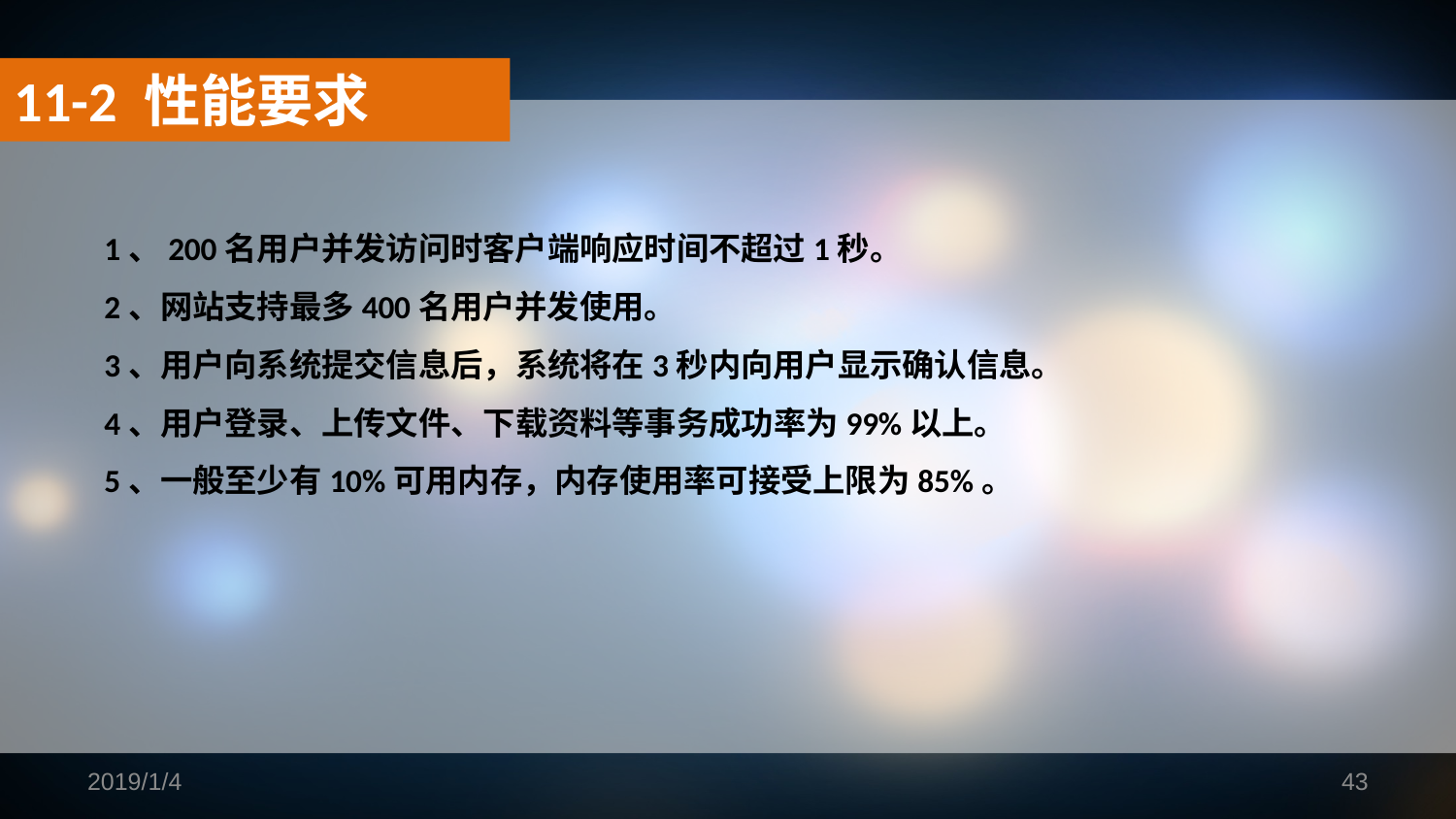

11-2 性能要求

1、200名用户并发访问时客户端响应时间不超过1秒。
2、网站支持最多400名用户并发使用。
3、用户向系统提交信息后，系统将在3秒内向用户显示确认信息。
4、用户登录、上传文件、下载资料等事务成功率为99%以上。
5、一般至少有10%可用内存，内存使用率可接受上限为85%。
2019/1/4
43